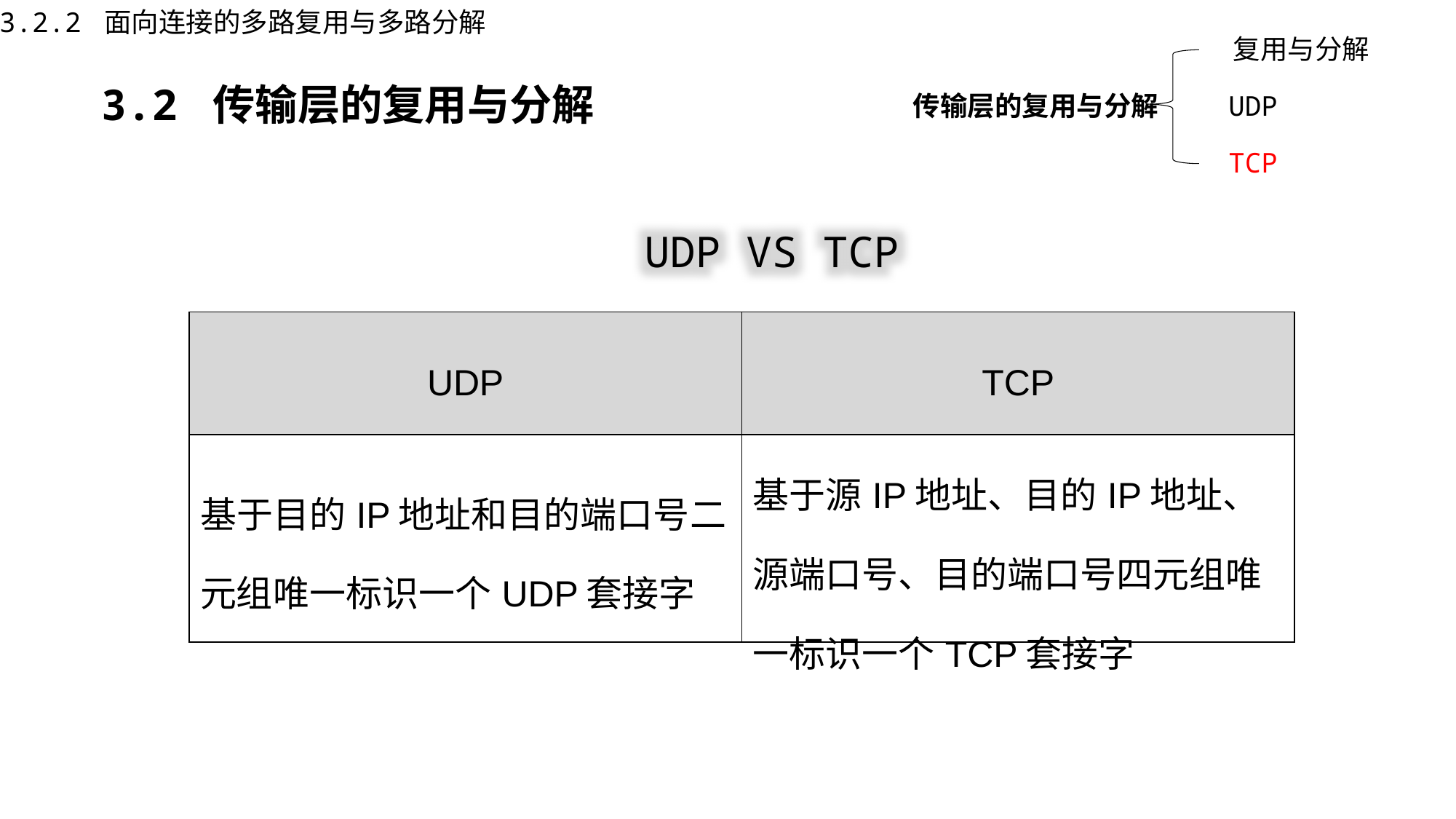

3.2.2 面向连接的多路复用与多路分解
复用与分解

传输层的复用与分解
UDP
TCP
3.2 传输层的复用与分解
UDP VS TCP
| UDP | TCP |
| --- | --- |
| 基于目的IP地址和目的端口号二元组唯一标识一个UDP套接字 | 基于源IP地址、目的IP地址、源端口号、目的端口号四元组唯一标识一个TCP套接字 |